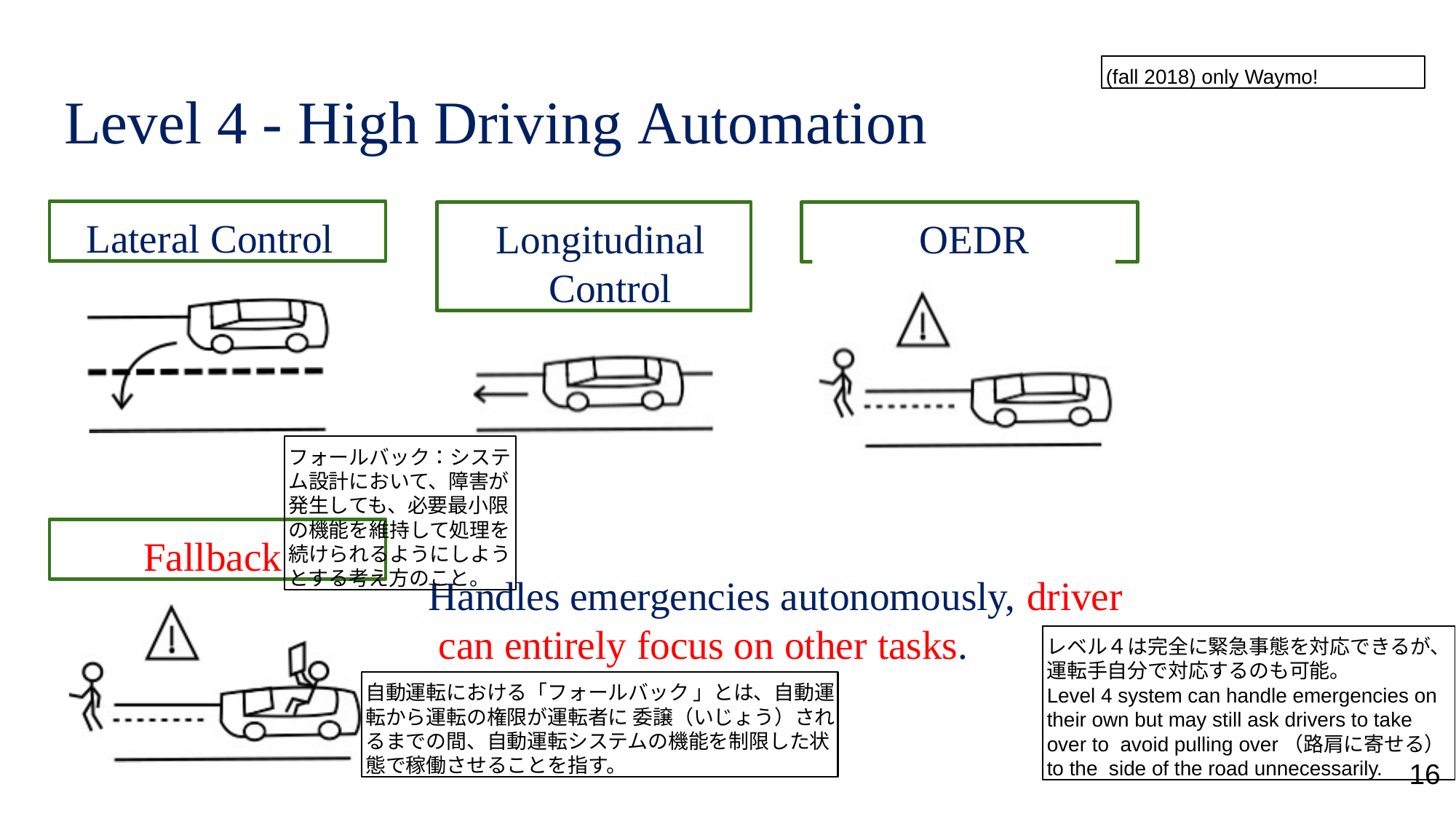

(fall 2018) only Waymo!
# Level 4 - High Driving Automation
Lateral Control
OEDR
Longitudinal  Control

フォールバック：システム設計において、障害が発生しても、必要最小限の機能を維持して処理を続けられるようにしようとする考え方のこと。
Fallback
Handles emergencies autonomously, driver  can entirely focus on other tasks.

レベル４は完全に緊急事態を対応できるが、運転手自分で対応するのも可能。
Level 4 system can handle emergencies on their own but may still ask drivers to take over to  avoid pulling over（路肩に寄せる） to the  side of the road unnecessarily.
自動運転における「フォールバック 」とは、自動運転から運転の権限が運転者に 委譲（いじょう）されるまでの間、自動運転システムの機能を制限した状態で稼働させることを指す。
16